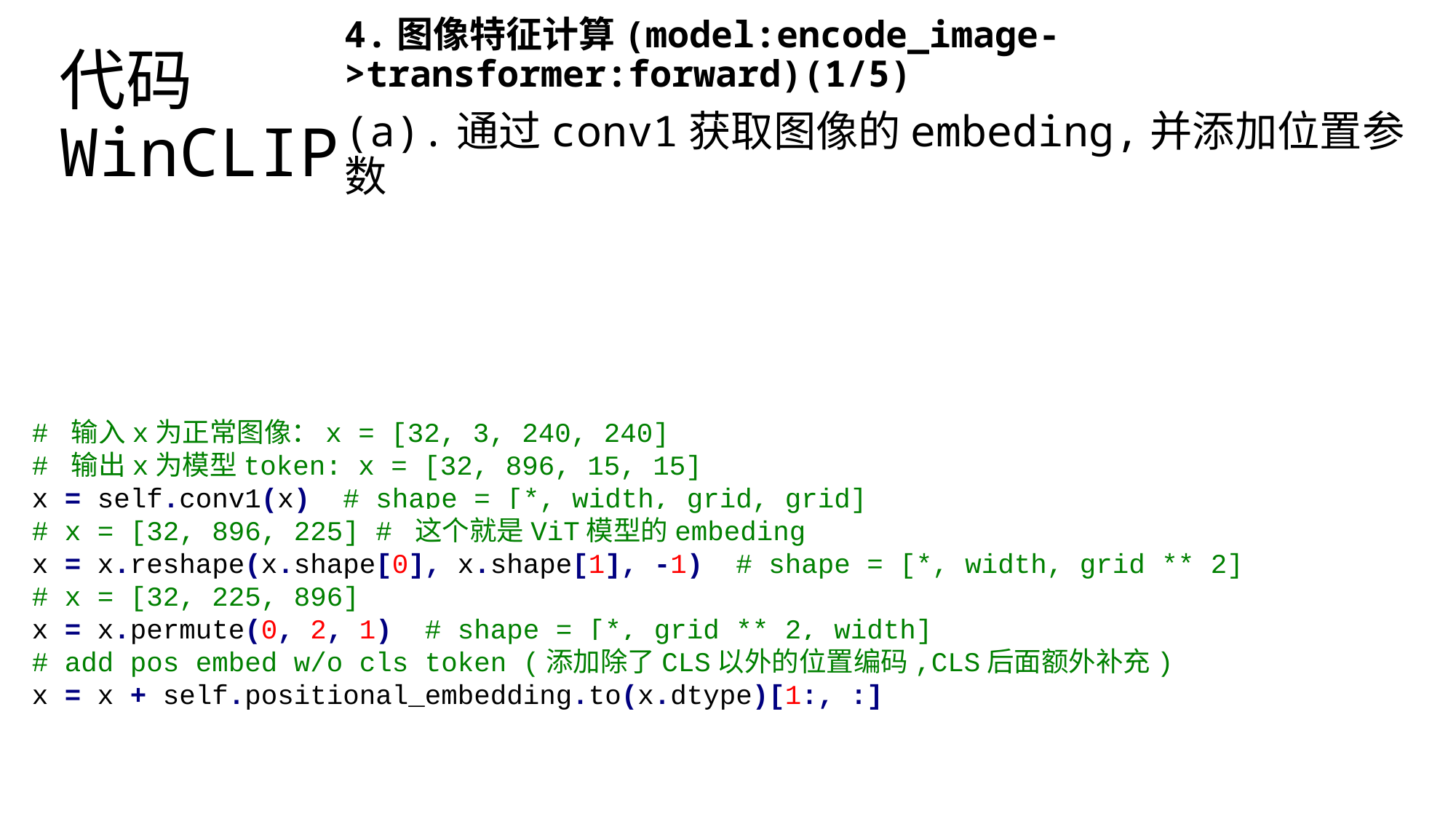

4.图像特征计算(model:encode_image->transformer:forward)(1/5)
(a).通过conv1获取图像的embeding,并添加位置参数
# 代码 WinCLIP
# 输入x为正常图像：x = [32, 3, 240, 240]
# 输出x为模型token: x = [32, 896, 15, 15]
x = self.conv1(x)  # shape = [*, width, grid, grid]
# x = [32, 896, 225] # 这个就是ViT模型的embeding
x = x.reshape(x.shape[0], x.shape[1], -1)  # shape = [*, width, grid ** 2]
# x = [32, 225, 896]
x = x.permute(0, 2, 1)  # shape = [*, grid ** 2, width]
# add pos embed w/o cls token (添加除了CLS以外的位置编码,CLS后面额外补充)
x = x + self.positional_embedding.to(x.dtype)[1:, :]